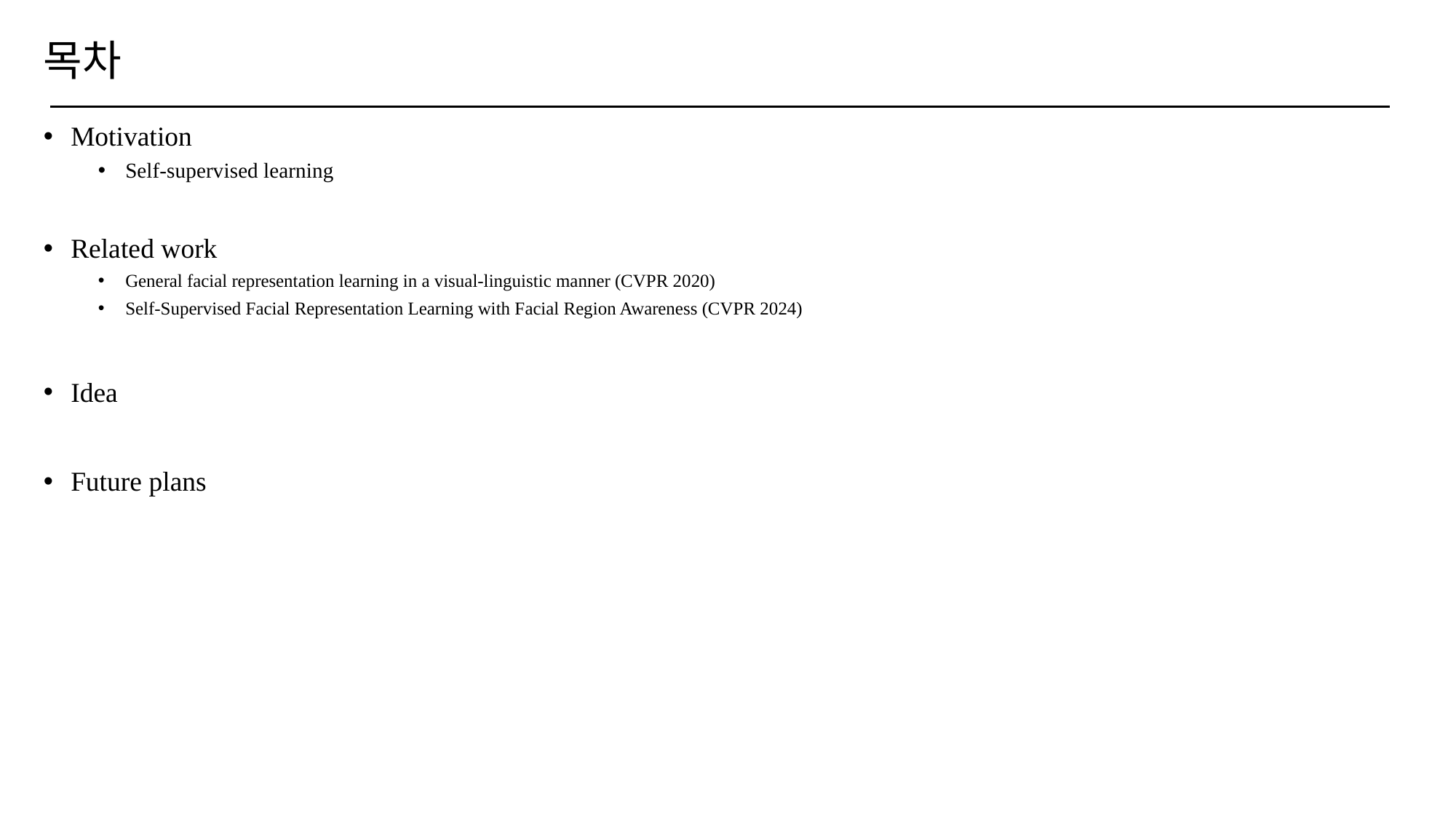

# 목차
Motivation
Self-supervised learning

Related work
General facial representation learning in a visual-linguistic manner (CVPR 2020)
Self-Supervised Facial Representation Learning with Facial Region Awareness (CVPR 2024)

Idea

Future plans